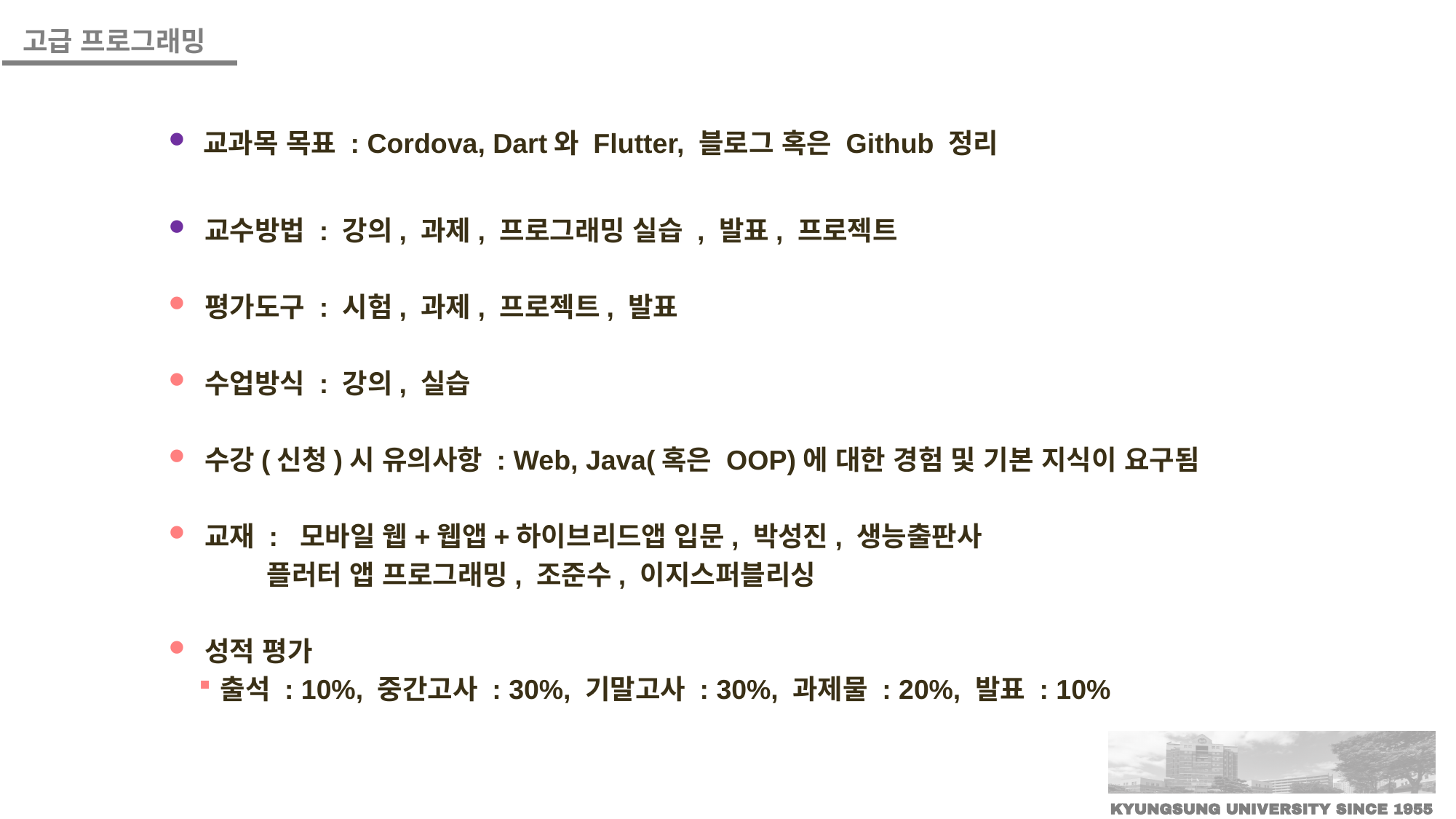

교과목 목표 : Cordova, Dart와 Flutter, 블로그 혹은 Github 정리
 교수방법 : 강의, 과제, 프로그래밍 실습 , 발표, 프로젝트

 평가도구 : 시험, 과제, 프로젝트, 발표

 수업방식 : 강의, 실습

 수강(신청)시 유의사항 : Web, Java(혹은 OOP)에 대한 경험 및 기본 지식이 요구됨

 교재 :  모바일 웹+웹앱+하이브리드앱 입문, 박성진, 생능출판사
            플러터 앱 프로그래밍, 조준수, 이지스퍼블리싱

 성적 평가
출석 : 10%, 중간고사 : 30%, 기말고사 : 30%, 과제물 : 20%, 발표 : 10%